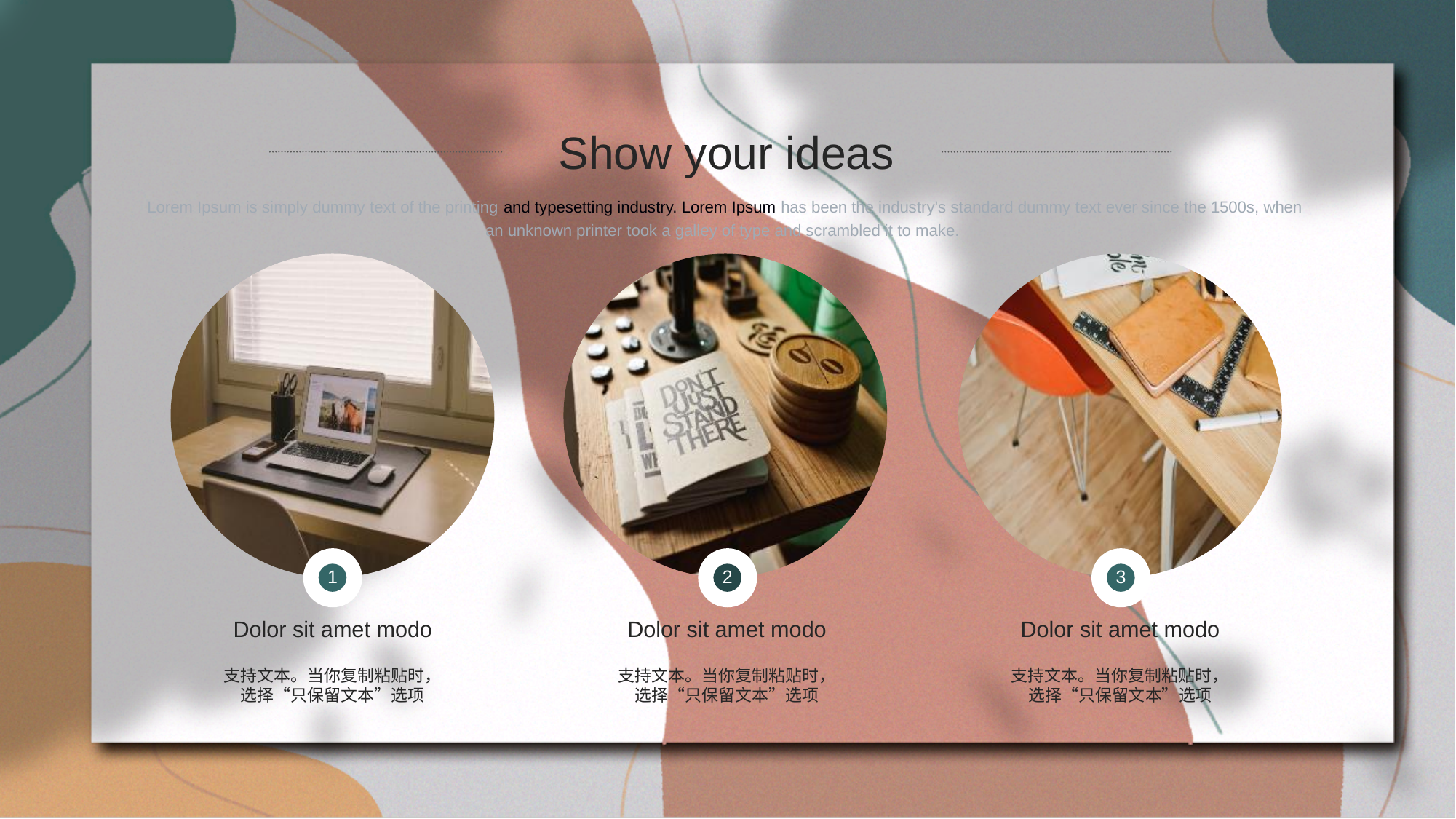

Show your ideas

Lorem Ipsum is simply dummy text of the printing and typesetting industry. Lorem Ipsum has been the industry's standard dummy text ever since the 1500s, when an unknown printer took a galley of type and scrambled it to make.

1

2

3
Dolor sit amet modo
支持文本。当你复制粘贴时，选择“只保留文本”选项
Dolor sit amet modo
支持文本。当你复制粘贴时，选择“只保留文本”选项
Dolor sit amet modo
支持文本。当你复制粘贴时，选择“只保留文本”选项